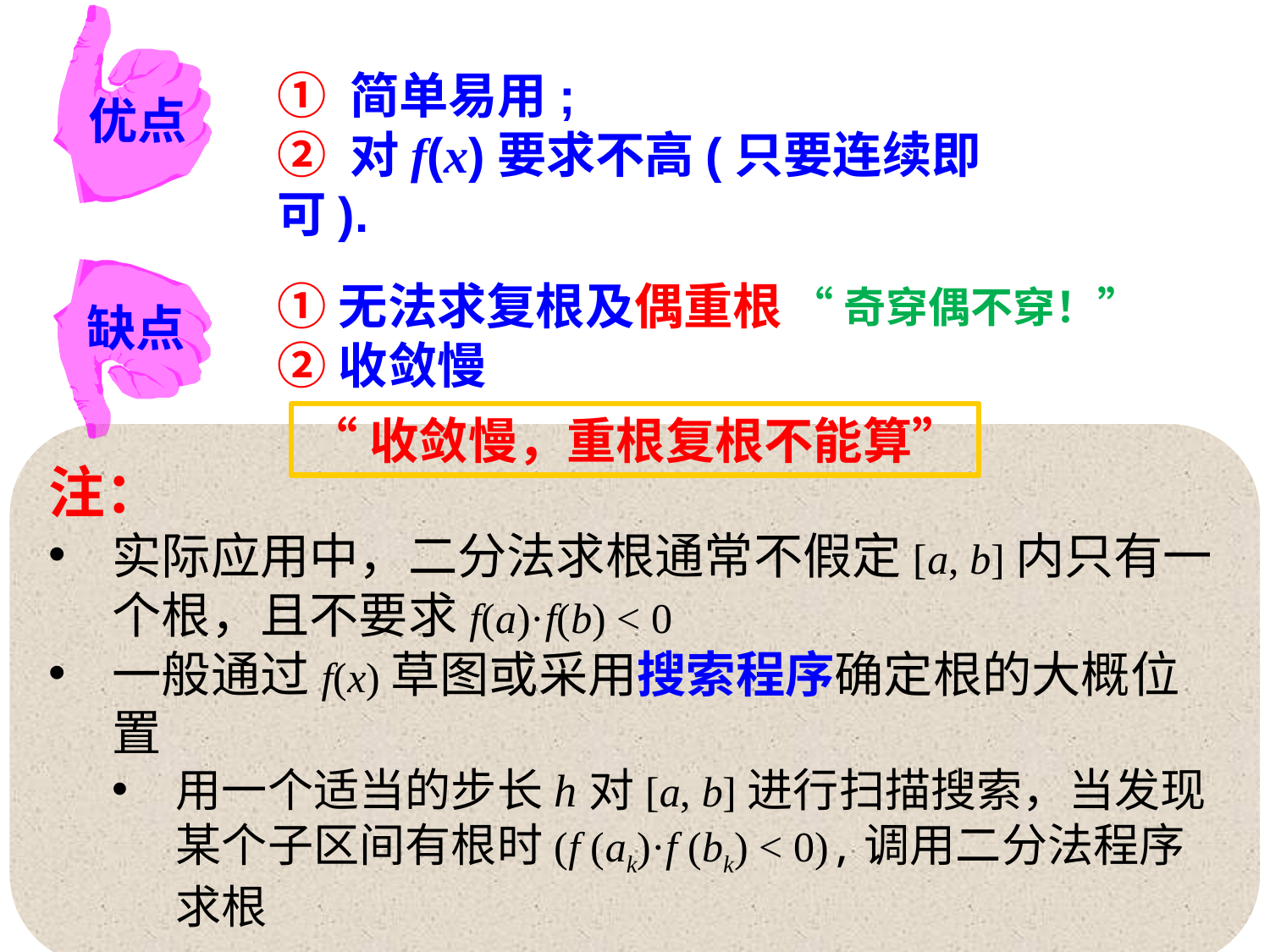

优点
① 简单易用;
② 对f(x)要求不高(只要连续即可).

缺点
①无法求复根及偶重根
②收敛慢
“奇穿偶不穿！”
“收敛慢，重根复根不能算”
注：
实际应用中，二分法求根通常不假定[a, b]内只有一个根，且不要求f(a)·f(b) < 0
一般通过f(x)草图或采用搜索程序确定根的大概位置
用一个适当的步长h对[a, b]进行扫描搜索，当发现某个子区间有根时(f (ak)·f (bk) < 0),调用二分法程序求根